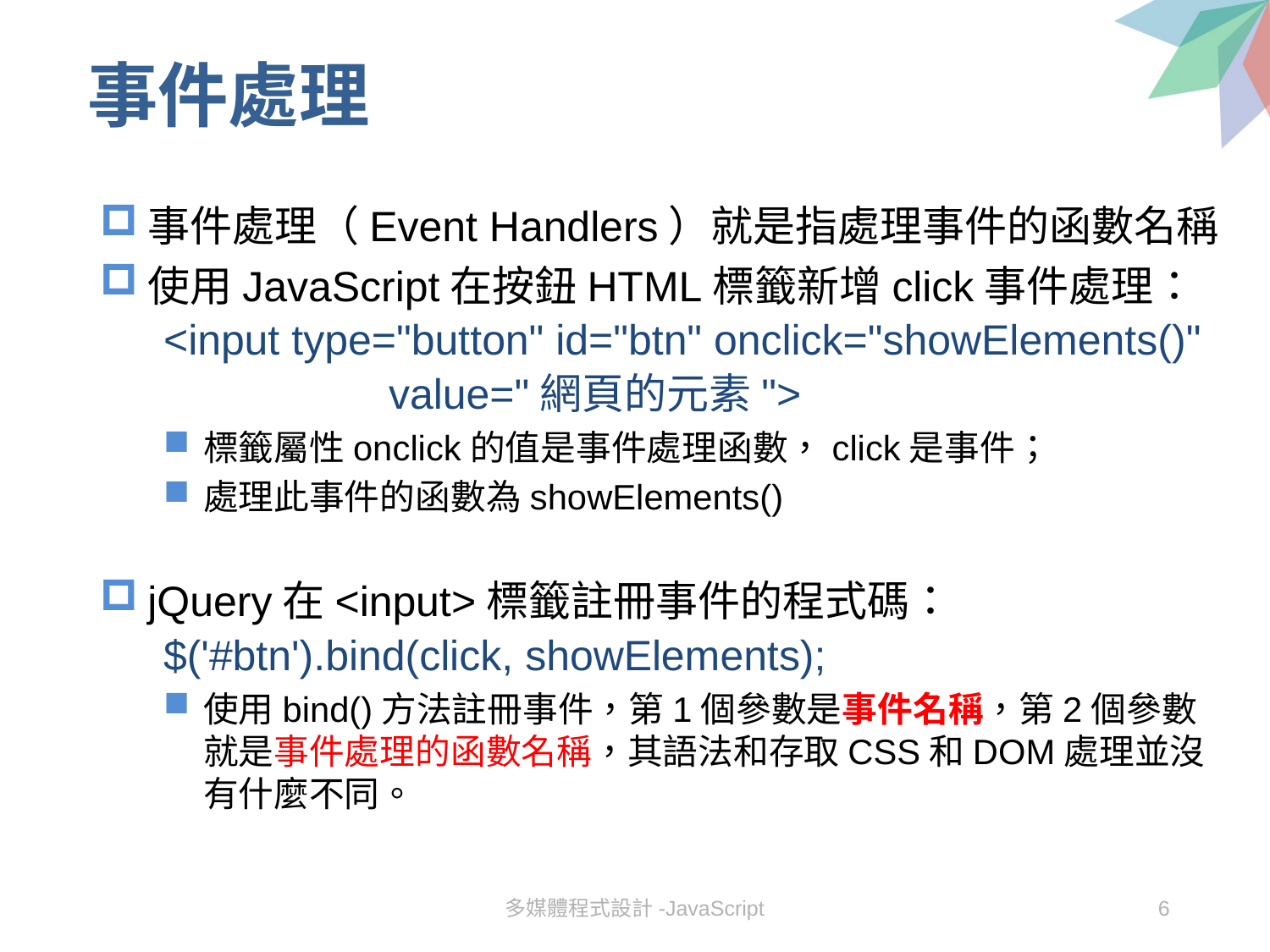

# 事件處理
事件處理（Event Handlers）就是指處理事件的函數名稱
使用JavaScript在按鈕HTML標籤新增click事件處理：
<input type="button" id="btn" onclick="showElements()"
                   value="網頁的元素">
標籤屬性onclick的值是事件處理函數，click是事件；
處理此事件的函數為showElements()

jQuery在<input>標籤註冊事件的程式碼：
$('#btn').bind(click, showElements);
使用bind()方法註冊事件，第1個參數是事件名稱，第2個參數就是事件處理的函數名稱，其語法和存取CSS和DOM處理並沒有什麼不同。
多媒體程式設計-JavaScript
6